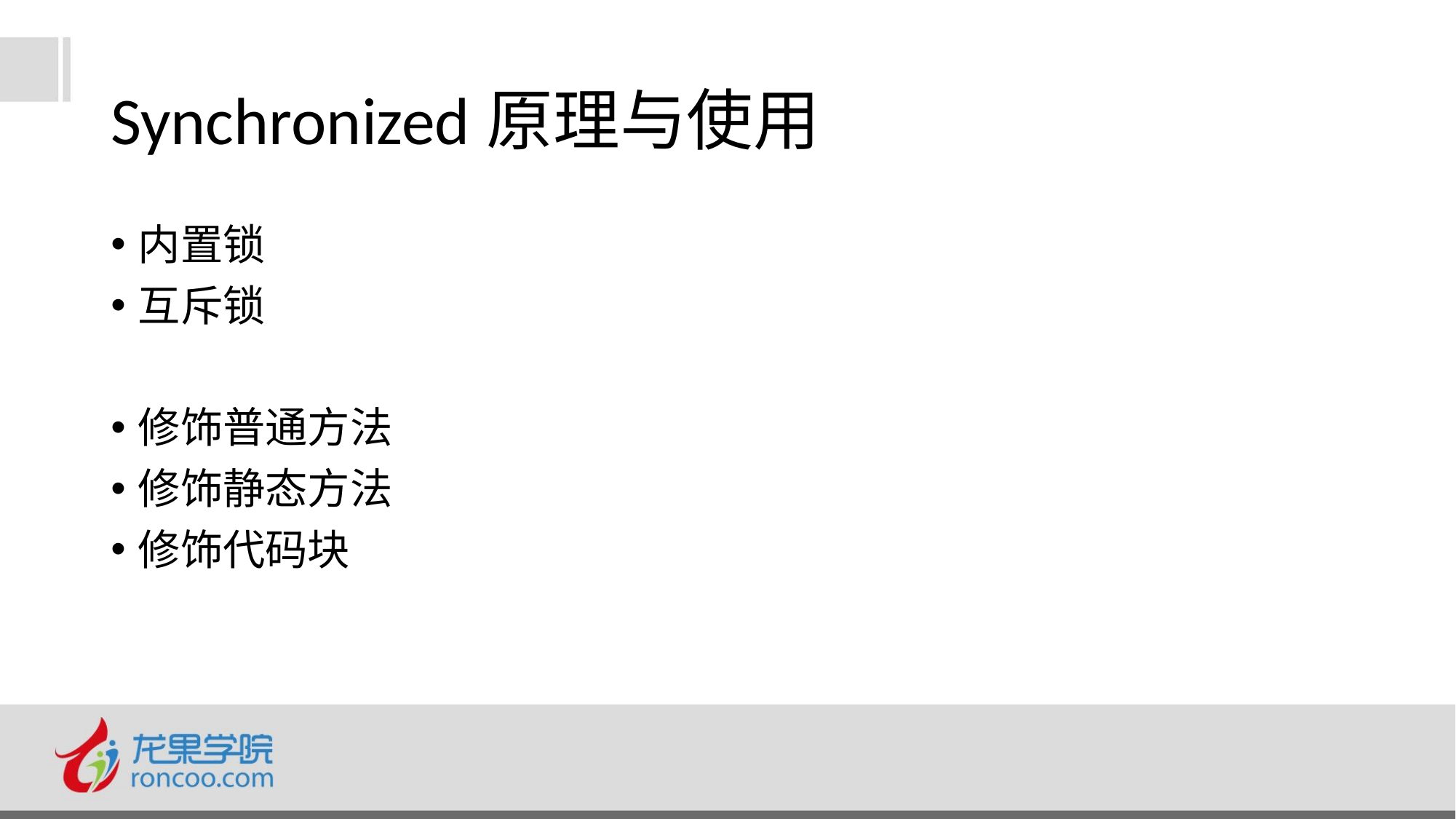

# Synchronized原理与使用
内置锁
互斥锁

修饰普通方法
修饰静态方法
修饰代码块